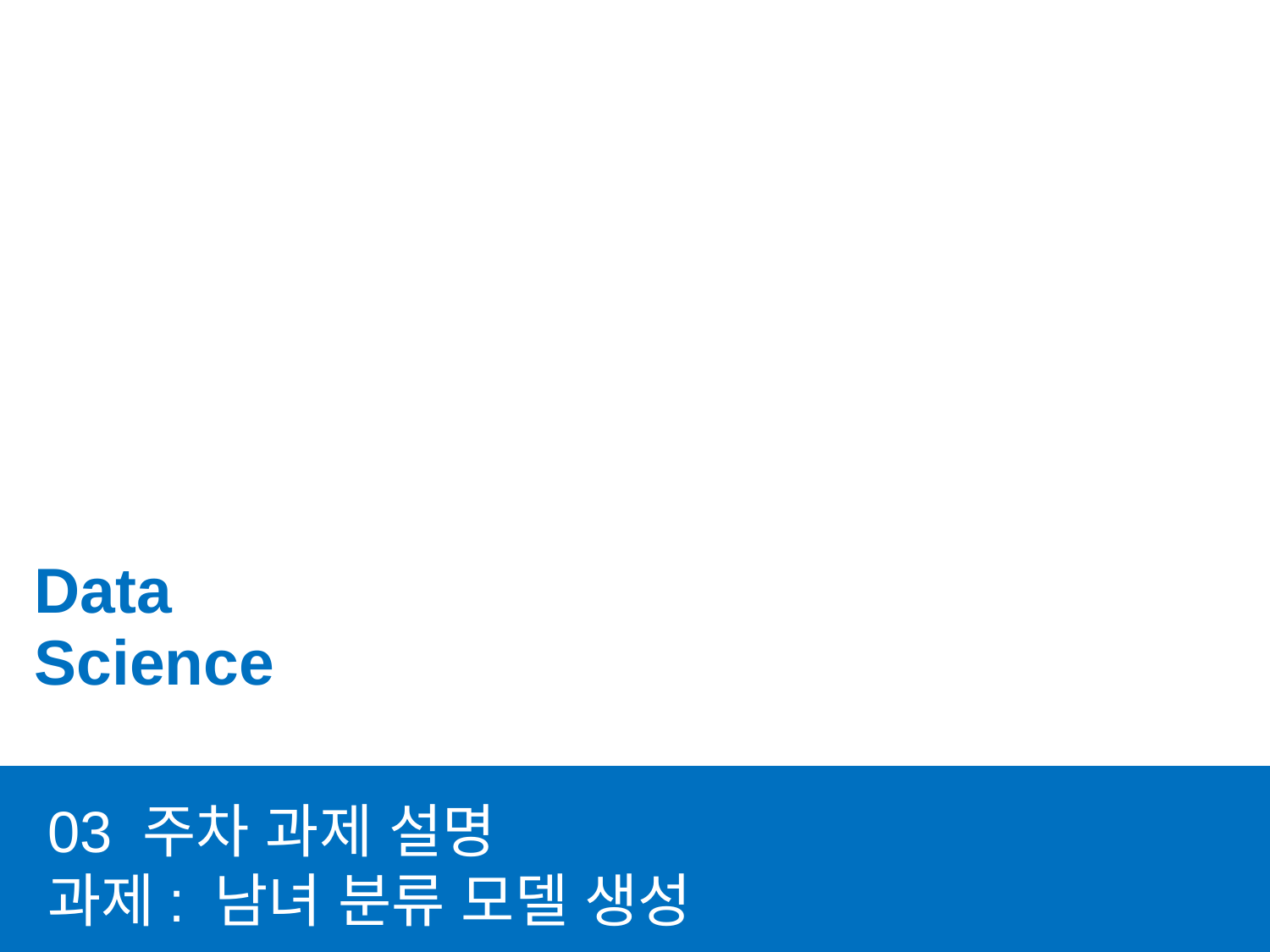

# 03 주차 과제 설명 과제: 남녀 분류 모델 생성